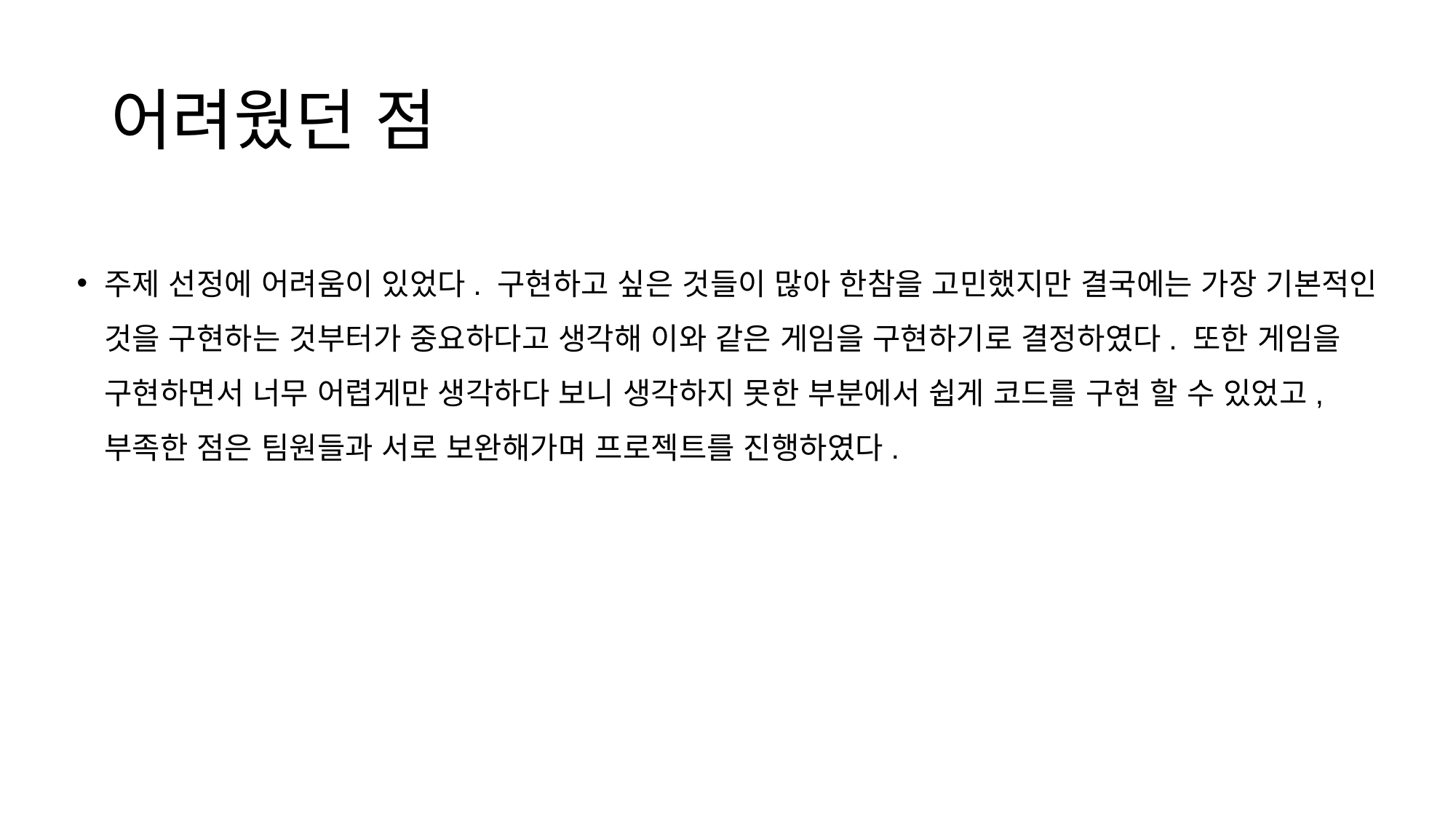

# 어려웠던 점
주제 선정에 어려움이 있었다. 구현하고 싶은 것들이 많아 한참을 고민했지만 결국에는 가장 기본적인 것을 구현하는 것부터가 중요하다고 생각해 이와 같은 게임을 구현하기로 결정하였다. 또한 게임을 구현하면서 너무 어렵게만 생각하다 보니 생각하지 못한 부분에서 쉽게 코드를 구현 할 수 있었고, 부족한 점은 팀원들과 서로 보완해가며 프로젝트를 진행하였다.